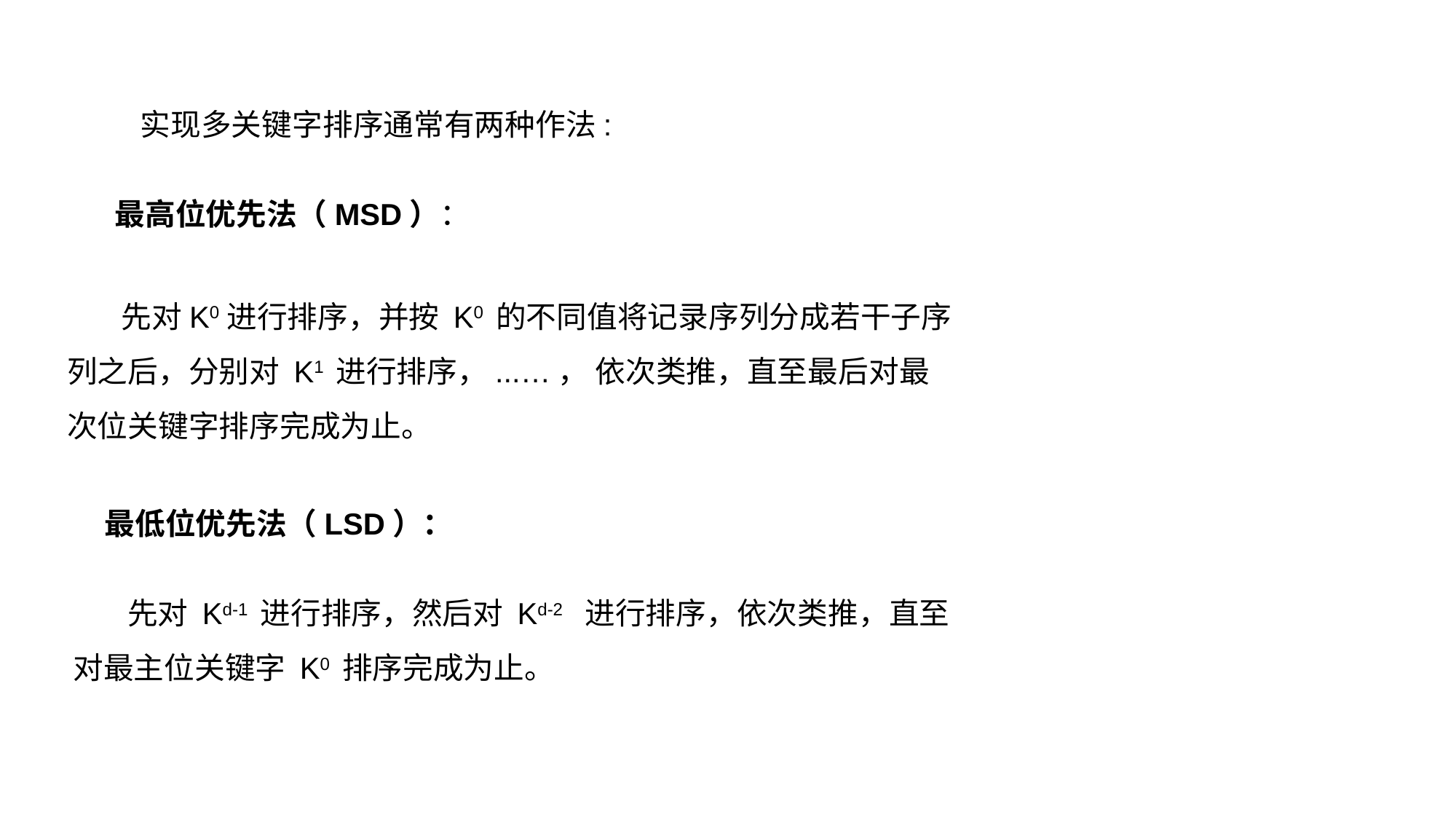

实现多关键字排序通常有两种作法:
最高位优先法（MSD）：
       先对K0进行排序，并按 K0 的不同值将记录序列分成若干子序列之后，分别对 K1 进行排序，...…， 依次类推，直至最后对最次位关键字排序完成为止。
最低位优先法（LSD）：
       先对 Kd-1 进行排序，然后对 Kd-2   进行排序，依次类推，直至对最主位关键字 K0 排序完成为止。